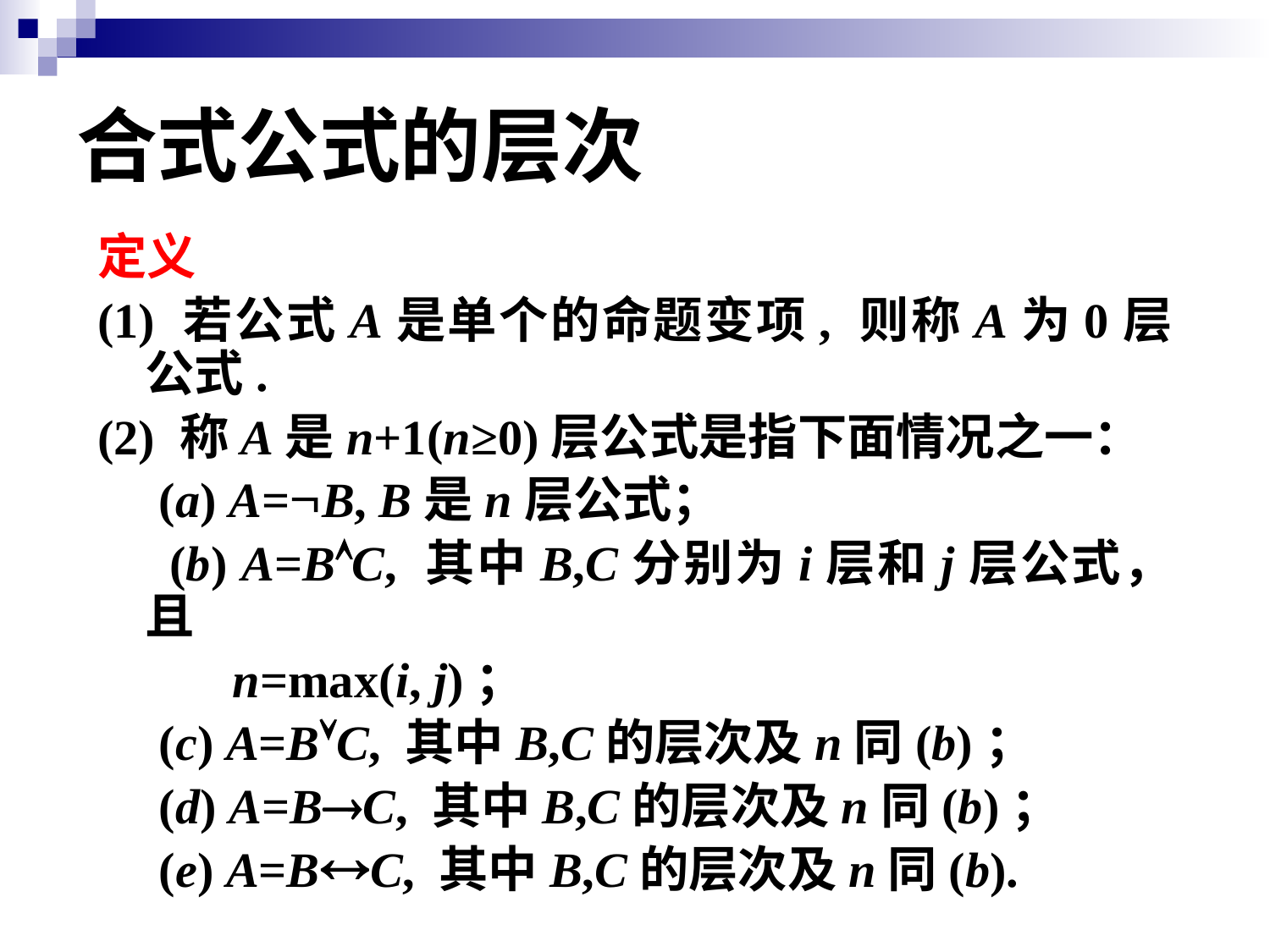

合式公式的层次
定义
(1) 若公式A是单个的命题变项, 则称A为0层公式.
(2) 称A是n+1(n≥0)层公式是指下面情况之一：
     (a) A=¬B, B是n层公式；
     (b) A=B∧C, 其中B,C分别为i层和j层公式，且
           n=max(i, j)；
     (c) A=B∨C, 其中B,C的层次及n同(b)；
     (d) A=B→C, 其中B,C的层次及n同(b)；
     (e) A=B↔C, 其中B,C的层次及n同(b).